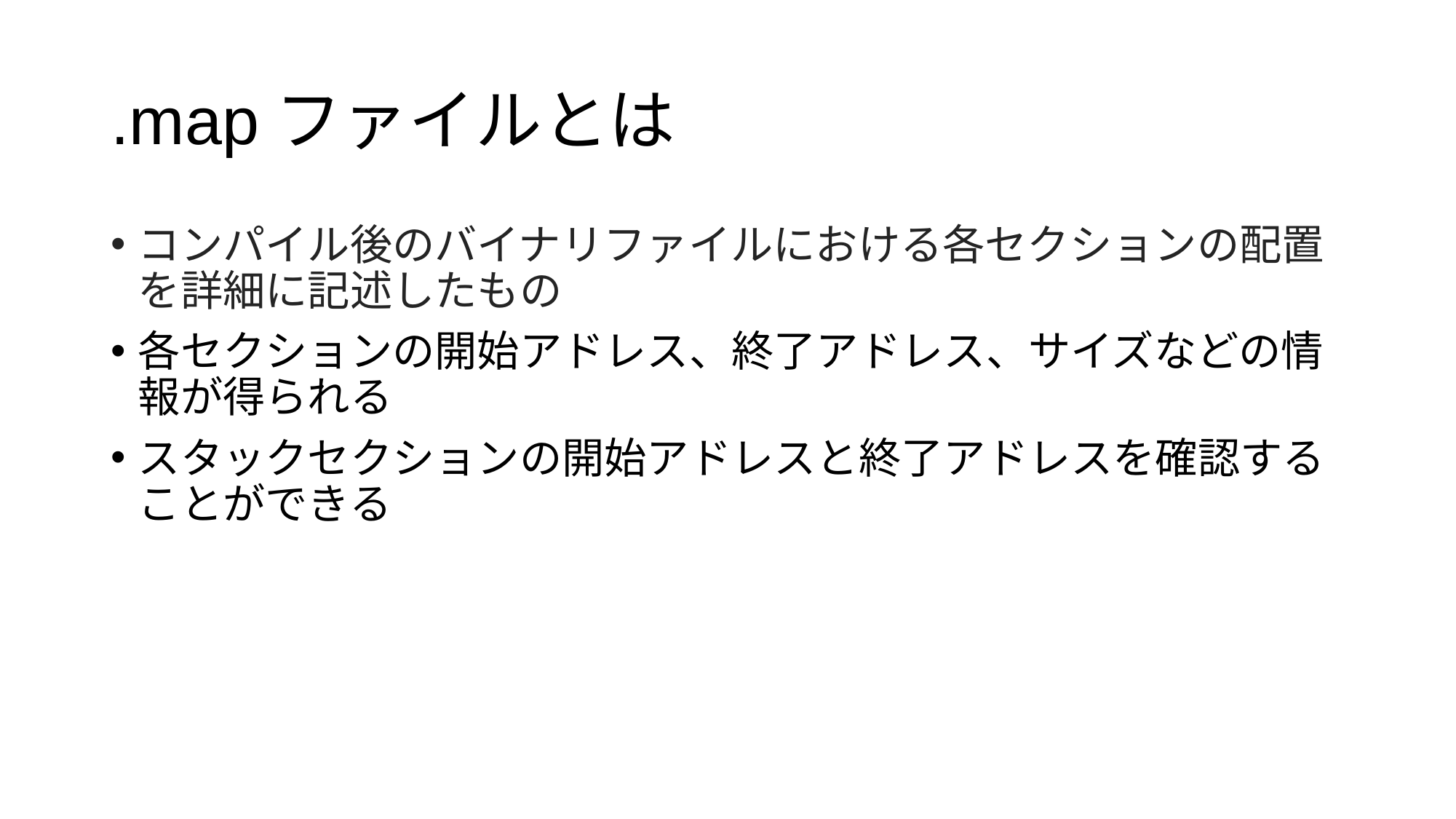

# .mapファイルとは
コンパイル後のバイナリファイルにおける各セクションの配置を詳細に記述したもの
各セクションの開始アドレス、終了アドレス、サイズなどの情報が得られる
スタックセクションの開始アドレスと終了アドレスを確認することができる